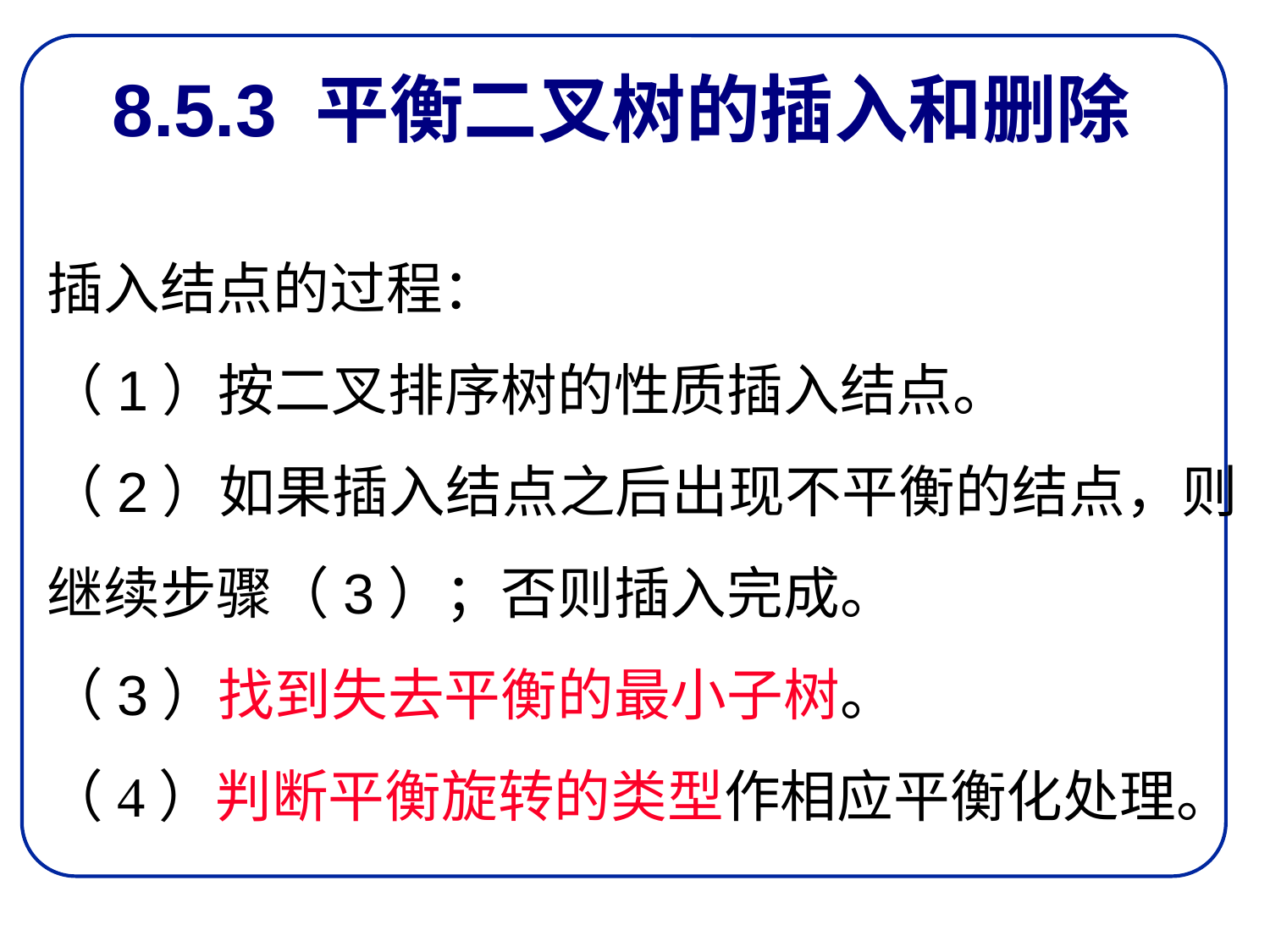

# 8.5.3 平衡二叉树的插入和删除
插入结点的过程：
（1）按二叉排序树的性质插入结点。
（2）如果插入结点之后出现不平衡的结点，则 继续步骤（3）；否则插入完成。
（3）找到失去平衡的最小子树。
（4）判断平衡旋转的类型作相应平衡化处理。